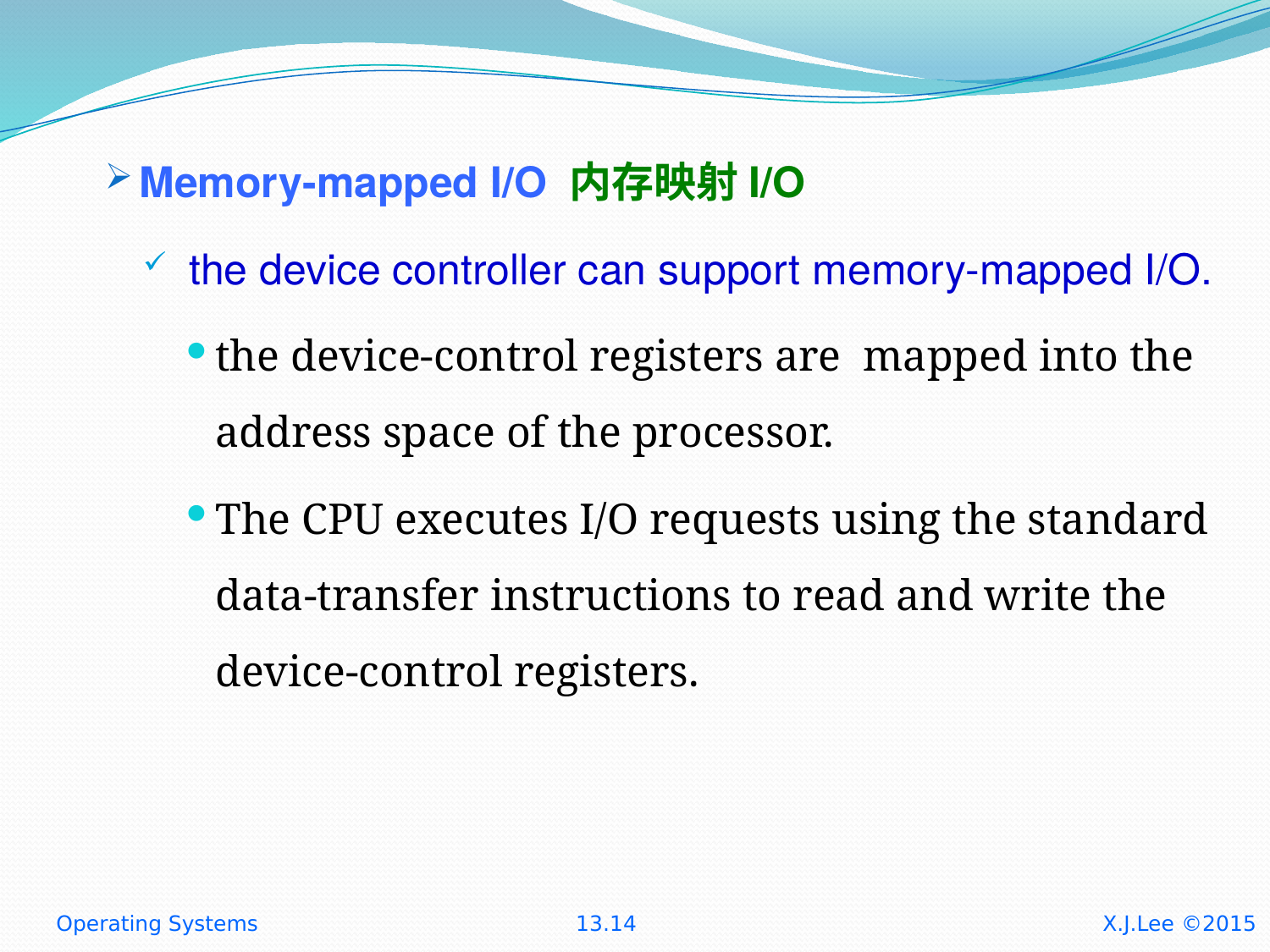

Memory-mapped I/O 内存映射I/O
 the device controller can support memory-mapped I/O.
the device-control registers are  mapped into the address space of the processor.
The CPU executes I/O requests using the standard data-transfer instructions to read and write the device-control registers.
Operating Systems
13.14
X.J.Lee ©2015